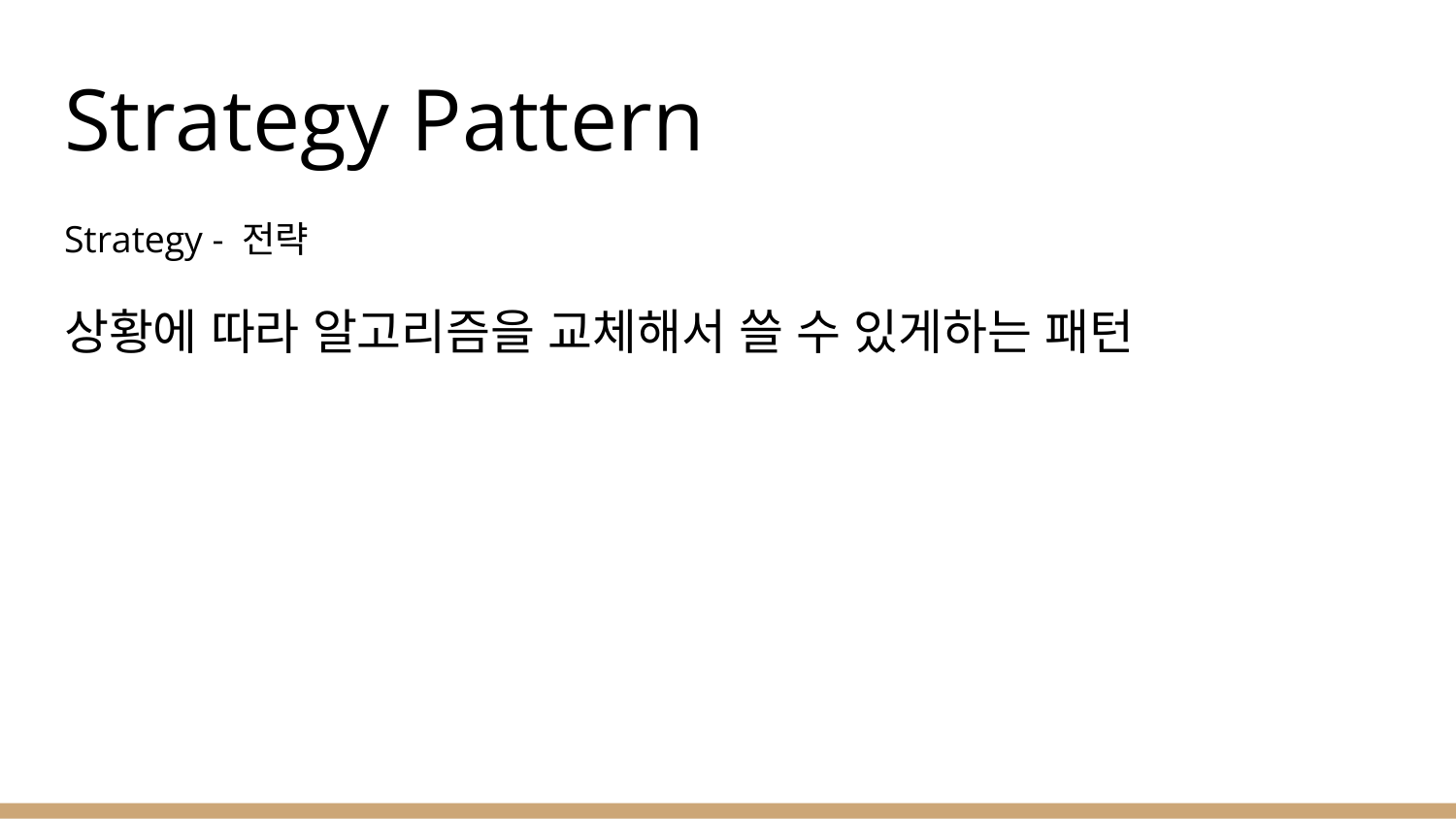

# Strategy Pattern
Strategy - 전략
상황에 따라 알고리즘을 교체해서 쓸 수 있게하는 패턴